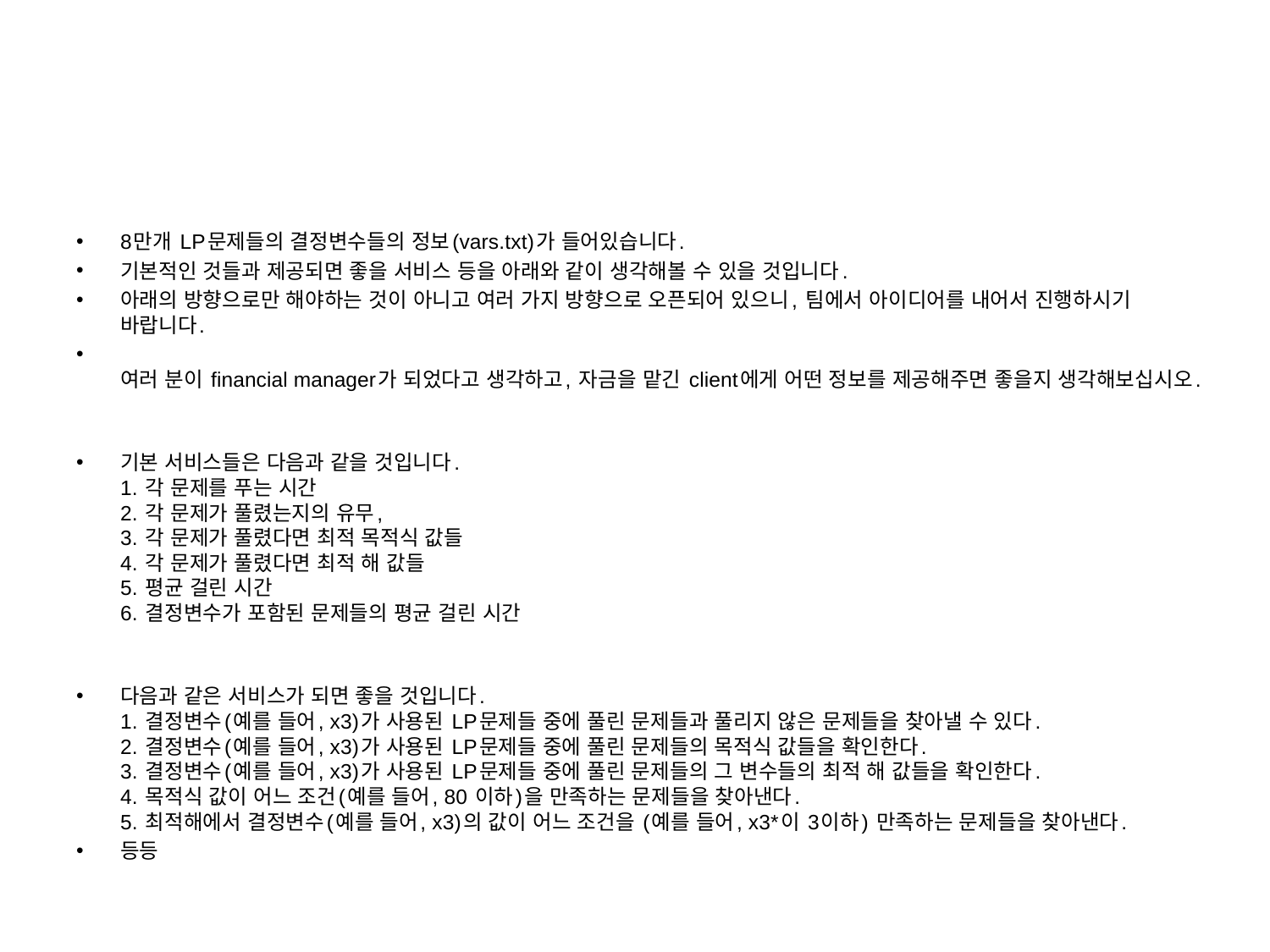

#
8만개 LP문제들의 결정변수들의 정보(vars.txt)가 들어있습니다.
기본적인 것들과 제공되면 좋을 서비스 등을 아래와 같이 생각해볼 수 있을 것입니다.
아래의 방향으로만 해야하는 것이 아니고 여러 가지 방향으로 오픈되어 있으니, 팀에서 아이디어를 내어서 진행하시기 바랍니다.
여러 분이 financial manager가 되었다고 생각하고, 자금을 맡긴 client에게 어떤 정보를 제공해주면 좋을지 생각해보십시오.

기본 서비스들은 다음과 같을 것입니다.
1. 각 문제를 푸는 시간
2. 각 문제가 풀렸는지의 유무,
3. 각 문제가 풀렸다면 최적 목적식 값들
4. 각 문제가 풀렸다면 최적 해 값들
5. 평균 걸린 시간
6. 결정변수가 포함된 문제들의 평균 걸린 시간

다음과 같은 서비스가 되면 좋을 것입니다.
1. 결정변수(예를 들어, x3)가 사용된 LP문제들 중에 풀린 문제들과 풀리지 않은 문제들을 찾아낼 수 있다.
2. 결정변수(예를 들어, x3)가 사용된 LP문제들 중에 풀린 문제들의 목적식 값들을 확인한다.
3. 결정변수(예를 들어, x3)가 사용된 LP문제들 중에 풀린 문제들의 그 변수들의 최적 해 값들을 확인한다.
4. 목적식 값이 어느 조건(예를 들어, 80 이하)을 만족하는 문제들을 찾아낸다.
5. 최적해에서 결정변수(예를 들어, x3)의 값이 어느 조건을 (예를 들어, x3*이 3이하) 만족하는 문제들을 찾아낸다.
등등